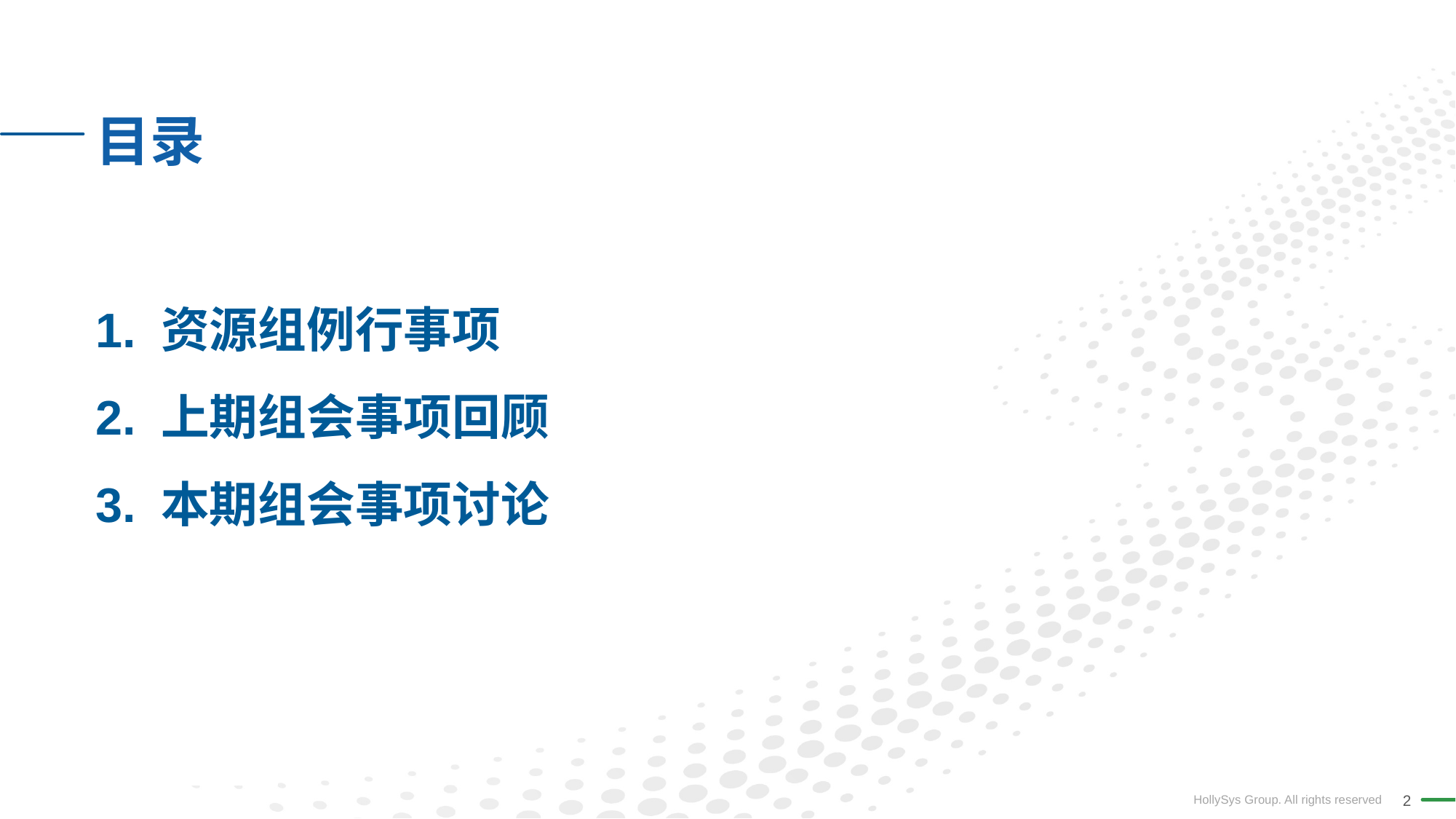

# 目录
1. 资源组例行事项
2. 上期组会事项回顾
3. 本期组会事项讨论